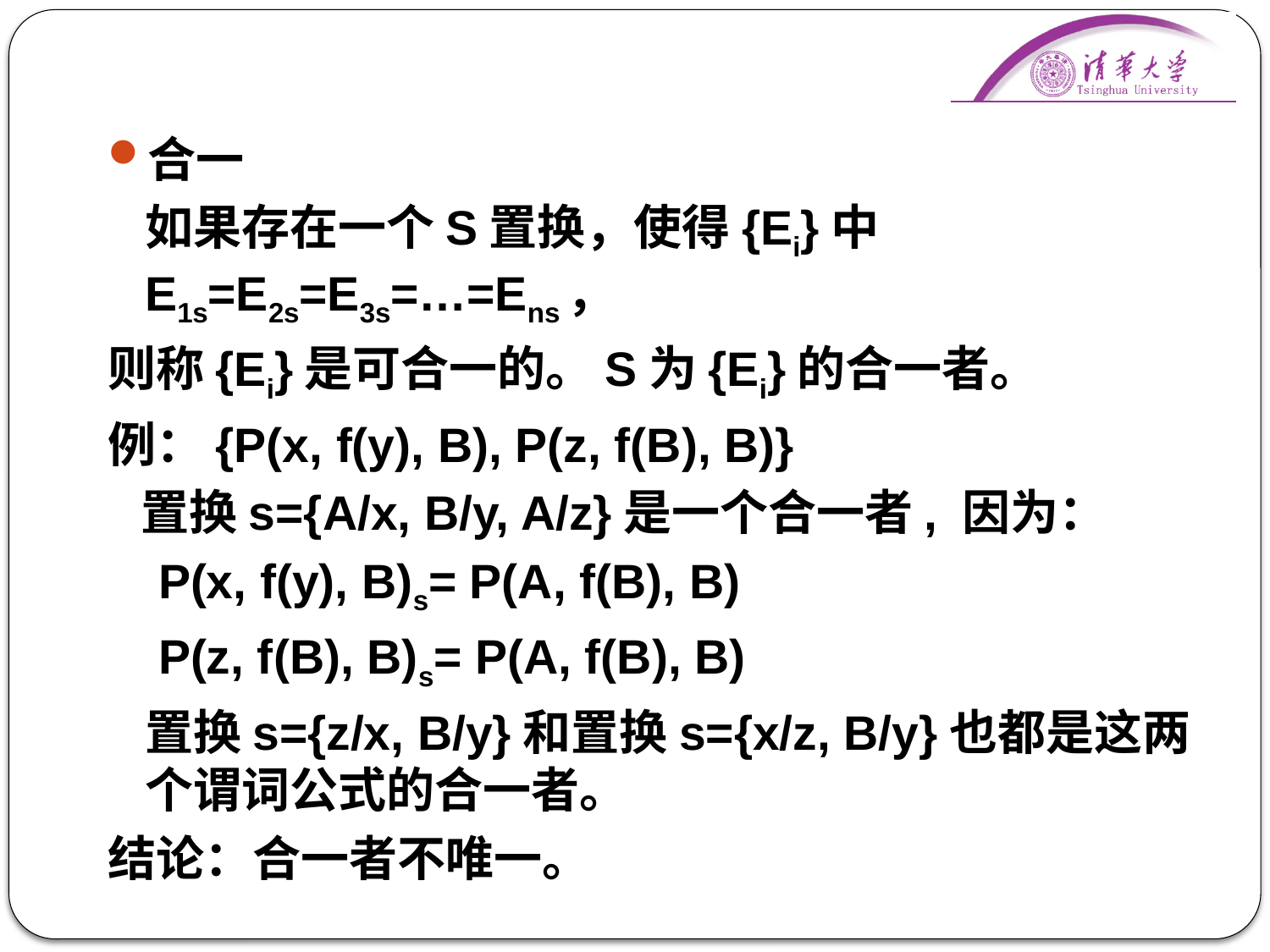

合一
	如果存在一个S置换，使得{Ei}中             	E1s=E2s=E3s=…=Ens，
则称{Ei}是可合一的。S为{Ei}的合一者。
例：{P(x, f(y), B), P(z, f(B), B)}
  置换s={A/x, B/y, A/z}是一个合一者, 因为：
	 P(x, f(y), B)s= P(A, f(B), B)
	 P(z, f(B), B)s= P(A, f(B), B)
	置换s={z/x, B/y}和置换s={x/z, B/y}也都是这两个谓词公式的合一者。
结论：合一者不唯一。
14